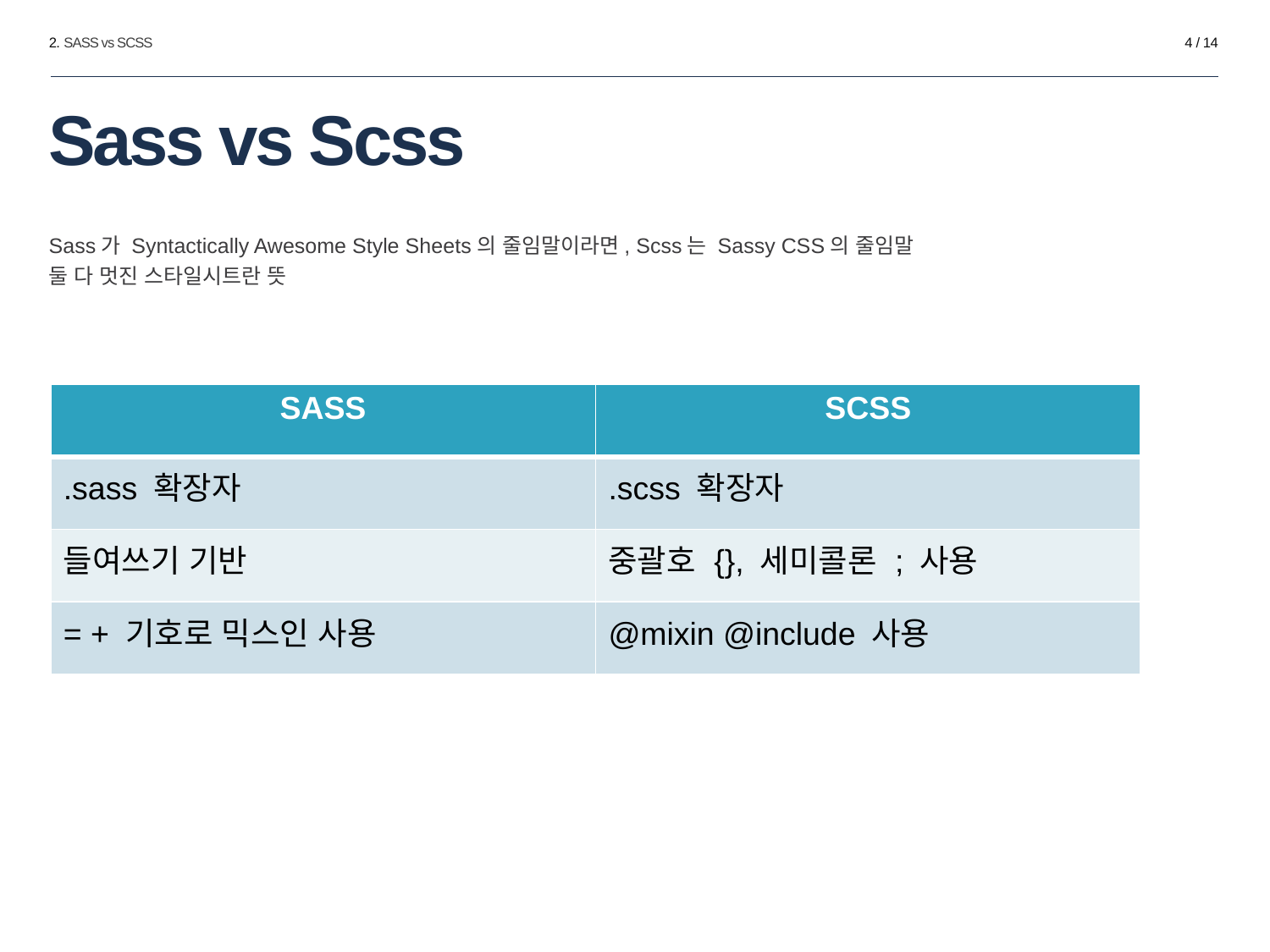

2. SASS vs SCSS
4 / 14
# Sass vs Scss
Sass가 Syntactically Awesome Style Sheets의 줄임말이라면, Scss는 Sassy CSS의 줄임말
둘 다 멋진 스타일시트란 뜻

| SASS | SCSS |
| --- | --- |
| .sass 확장자 | .scss 확장자 |
| 들여쓰기 기반 | 중괄호 {}, 세미콜론 ; 사용 |
| = + 기호로 믹스인 사용 | @mixin @include 사용 |